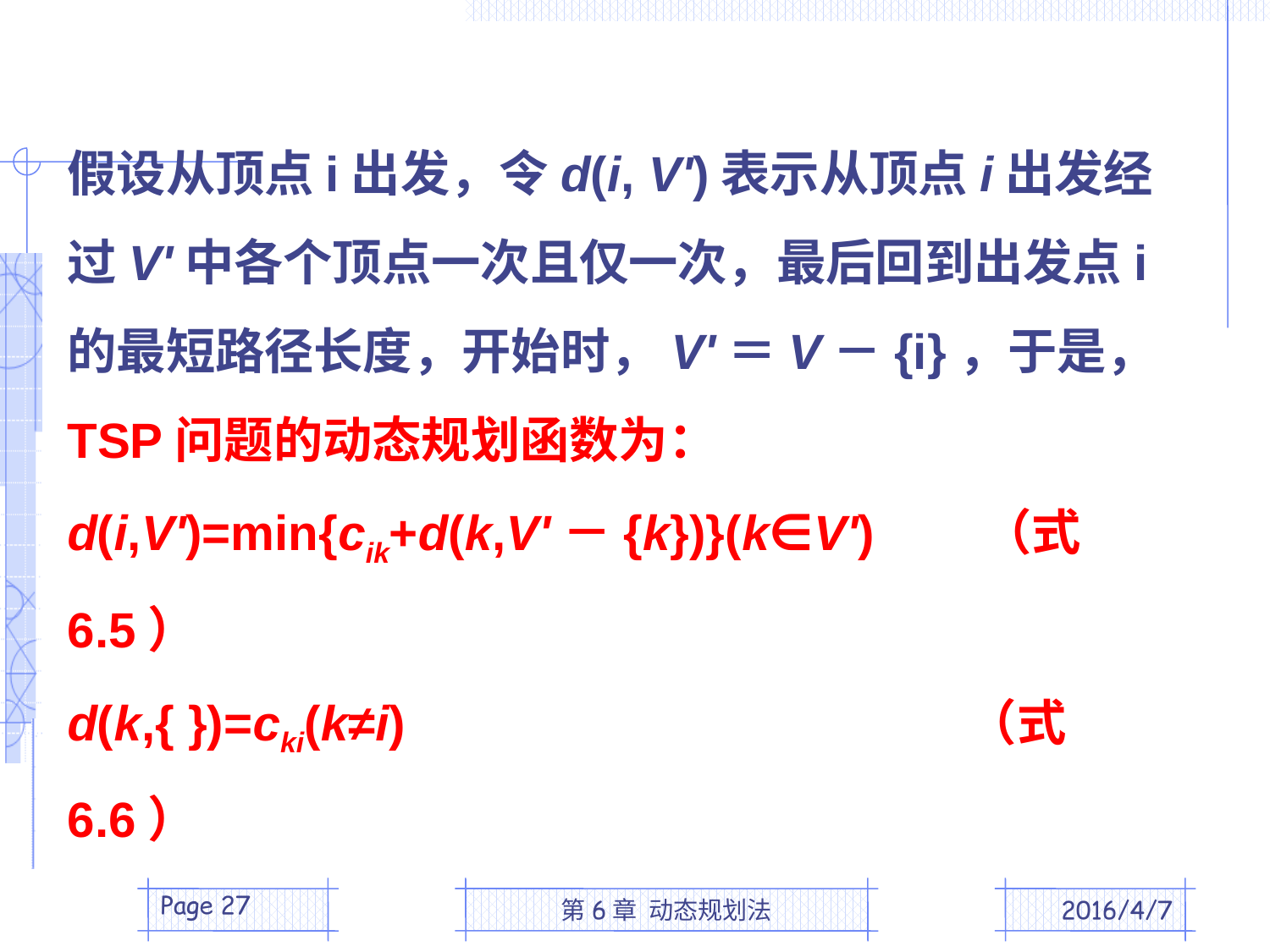

假设从顶点i出发，令d(i, V')表示从顶点i出发经过V'中各个顶点一次且仅一次，最后回到出发点i的最短路径长度，开始时，V'＝V－{i}，于是，
TSP问题的动态规划函数为：
d(i,V')=min{cik+d(k,V'－{k})}(k∈V')       （式6.5）
d(k,{ })=cki(k≠i)                                        （式6.6）
Page 27
第6章  动态规划法
2016/4/7